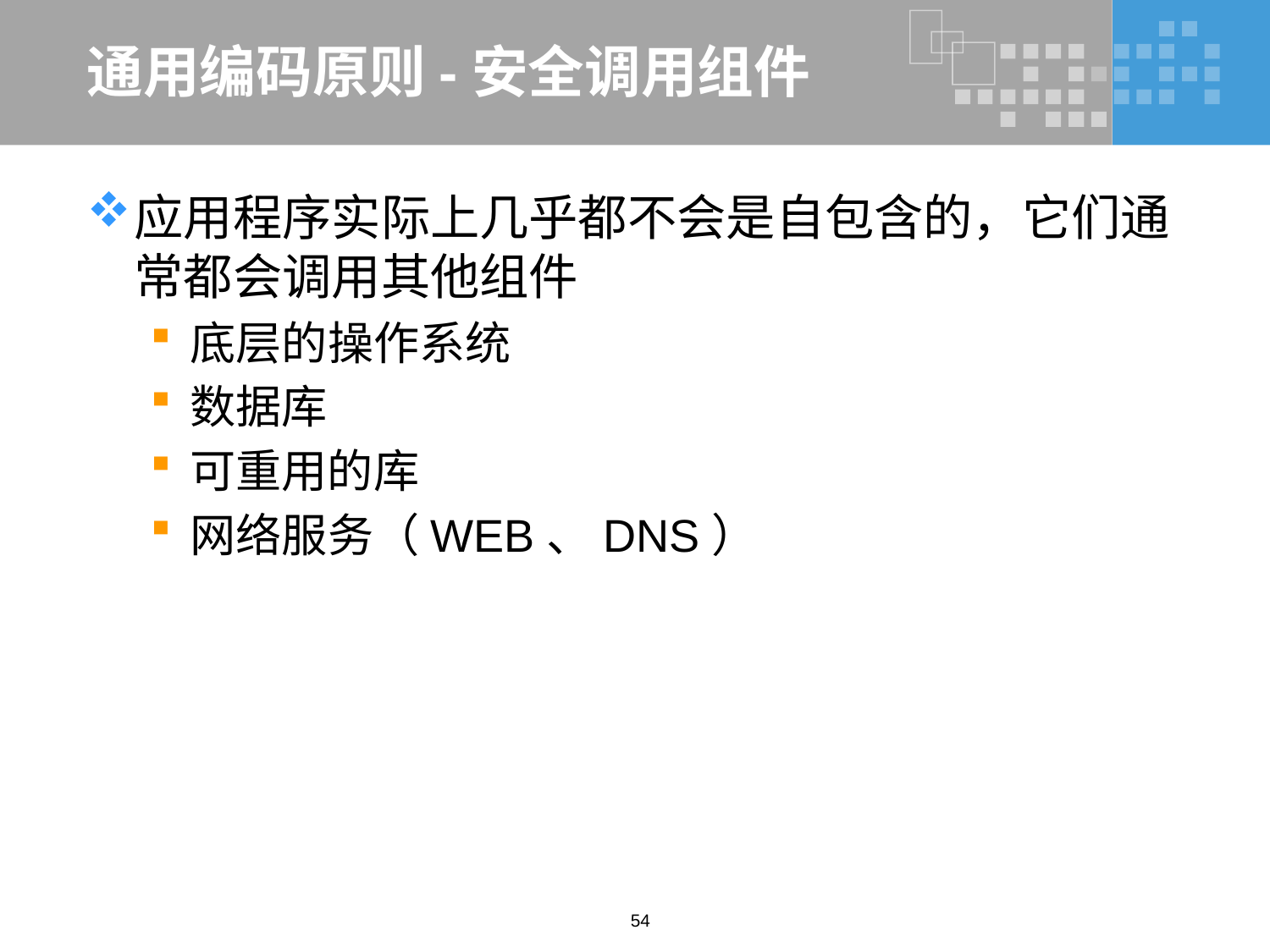

# 通用编码原则-安全调用组件
应用程序实际上几乎都不会是自包含的，它们通常都会调用其他组件
底层的操作系统
数据库
可重用的库
网络服务（WEB、DNS）

54